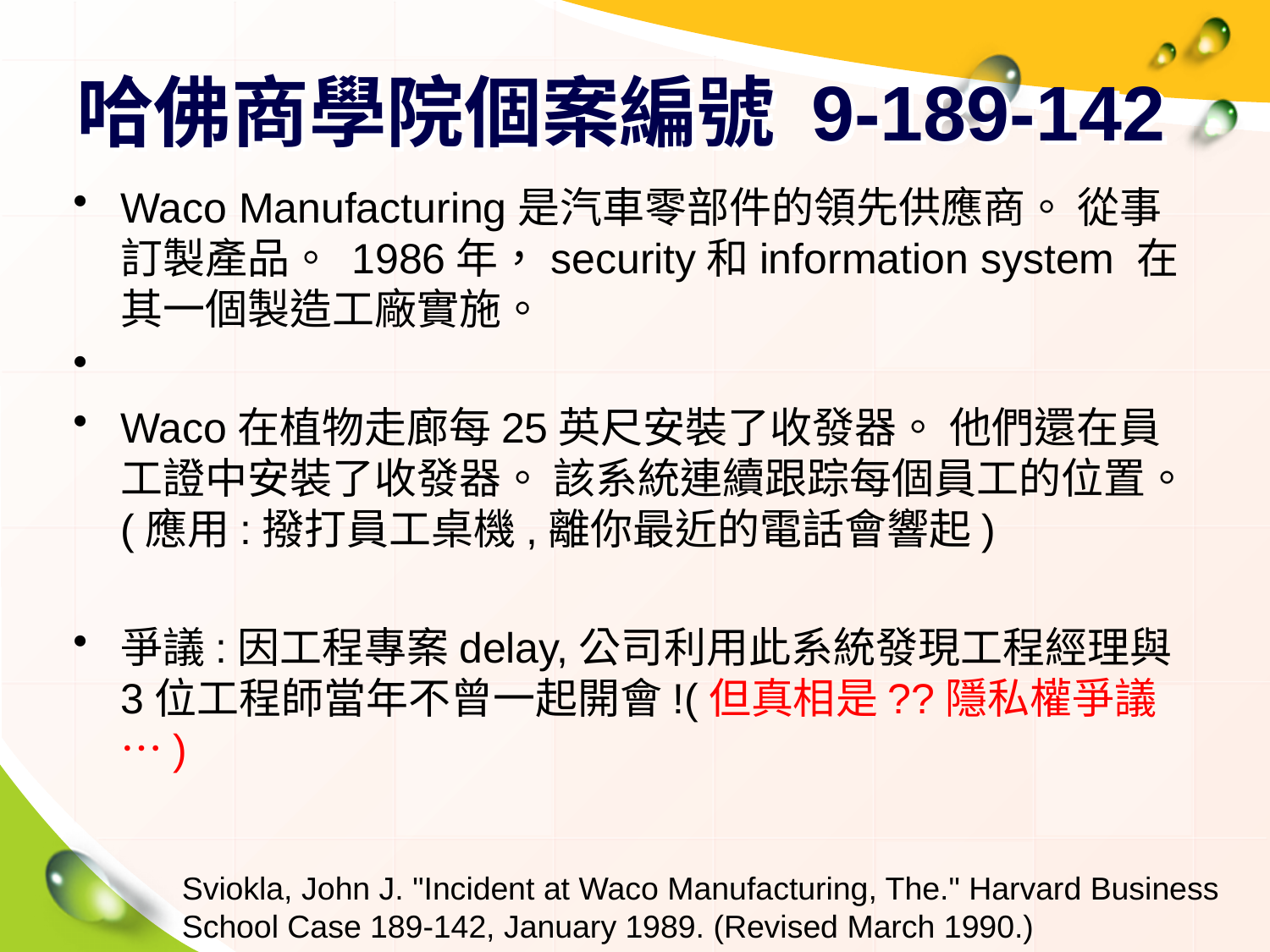

# 哈佛商學院個案編號 9-189-142
Waco Manufacturing是汽車零部件的領先供應商。 從事訂製產品。 1986年，security和information system 在其一個製造工廠實施。

Waco在植物走廊每25英尺安裝了收發器。 他們還在員工證中安裝了收發器。 該系統連續跟踪每個員工的位置。(應用:撥打員工桌機,離你最近的電話會響起)

爭議:因工程專案delay,公司利用此系統發現工程經理與3位工程師當年不曾一起開會!(但真相是??隱私權爭議…)
Sviokla, John J. "Incident at Waco Manufacturing, The." Harvard Business School Case 189-142, January 1989. (Revised March 1990.)